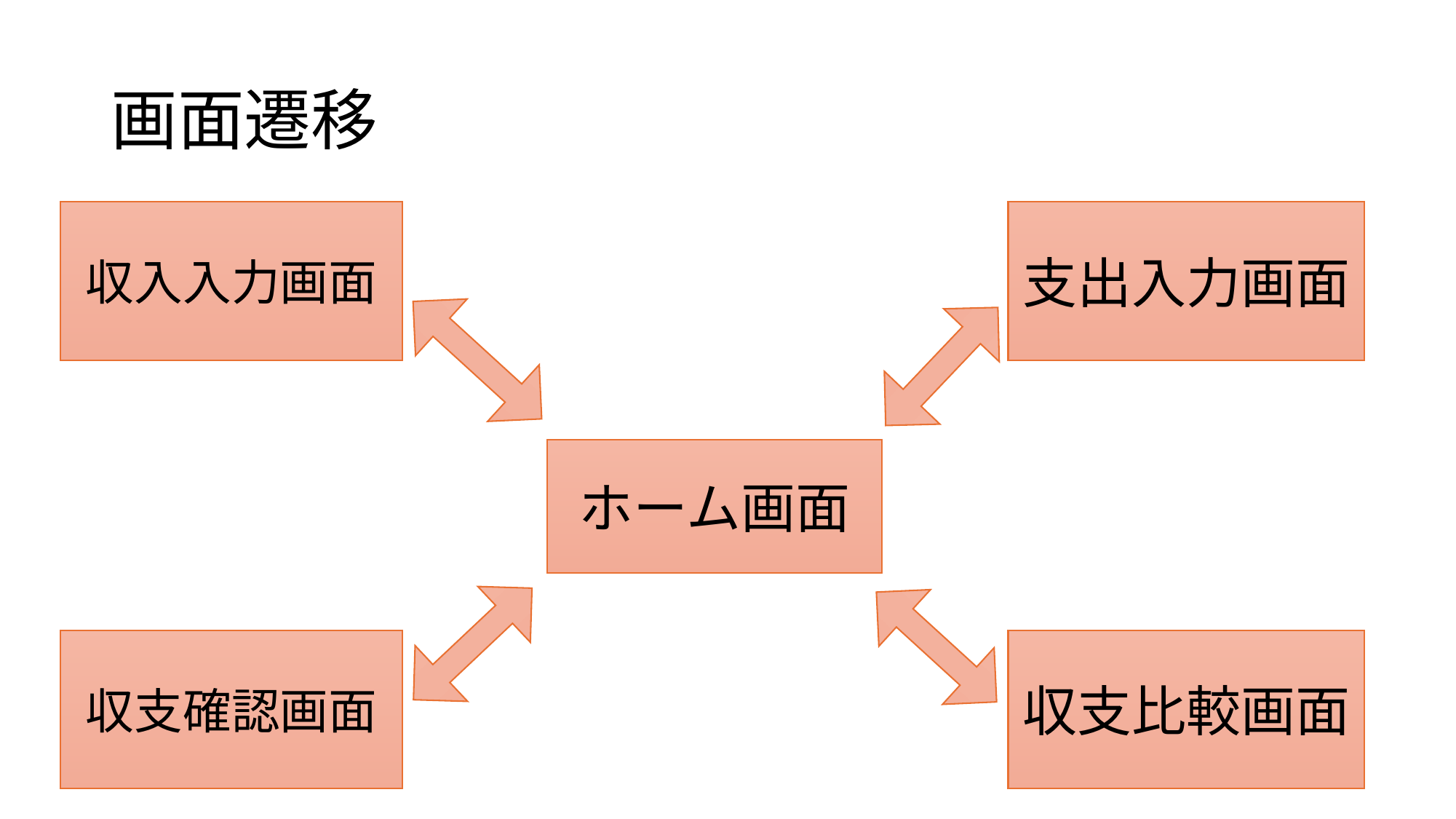

# 画面遷移
収入入力画面
支出入力画面

ホーム画面

収支確認画面
収支比較画面